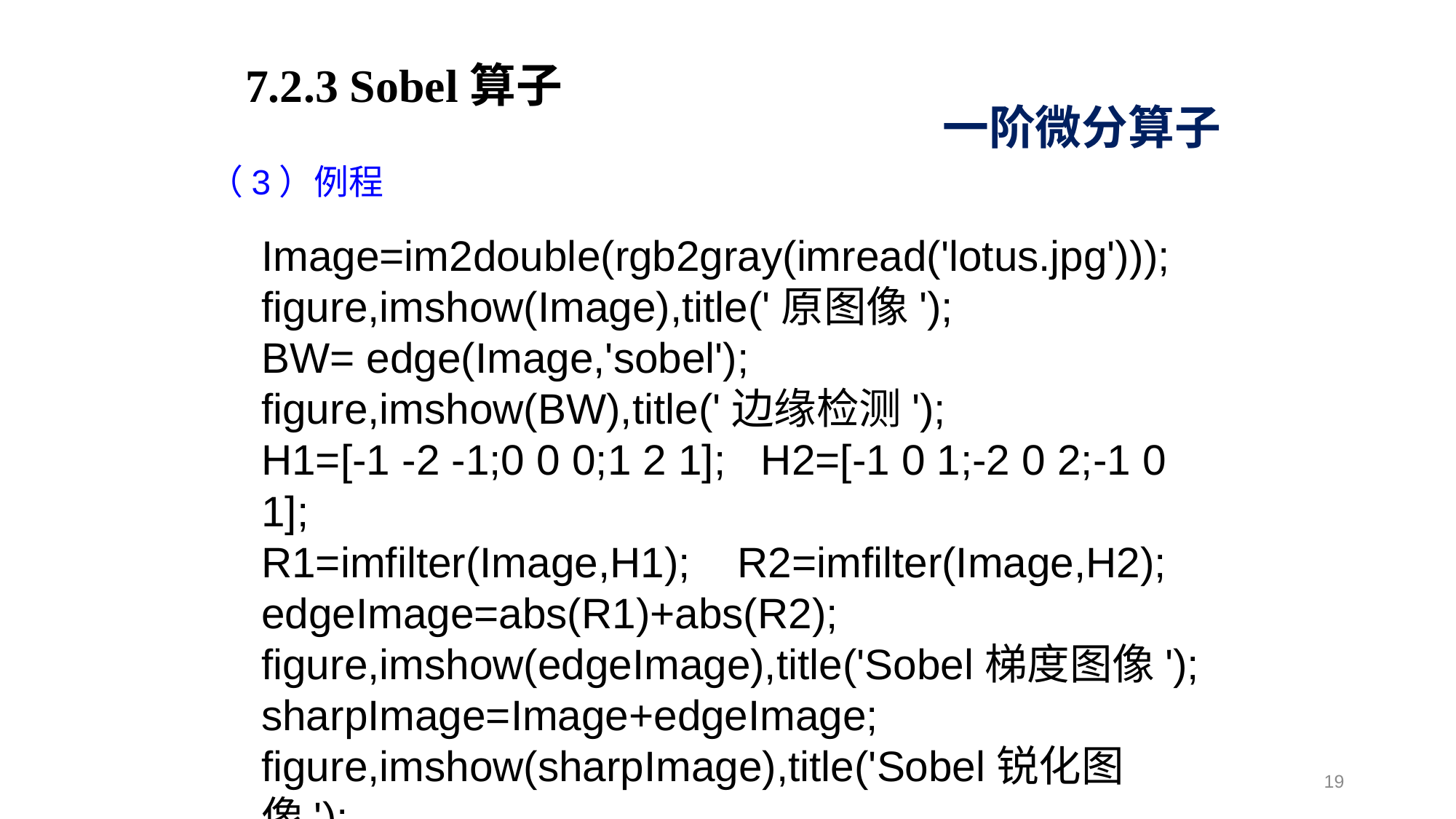

7.2.3 Sobel算子
一阶微分算子
（3）例程
Image=im2double(rgb2gray(imread('lotus.jpg')));
figure,imshow(Image),title('原图像');
BW= edge(Image,'sobel');
figure,imshow(BW),title('边缘检测');
H1=[-1 -2 -1;0 0 0;1 2 1];   H2=[-1 0 1;-2 0 2;-1 0 1];
R1=imfilter(Image,H1);    R2=imfilter(Image,H2);
edgeImage=abs(R1)+abs(R2);
figure,imshow(edgeImage),title('Sobel梯度图像');
sharpImage=Image+edgeImage;
figure,imshow(sharpImage),title('Sobel锐化图像');
19